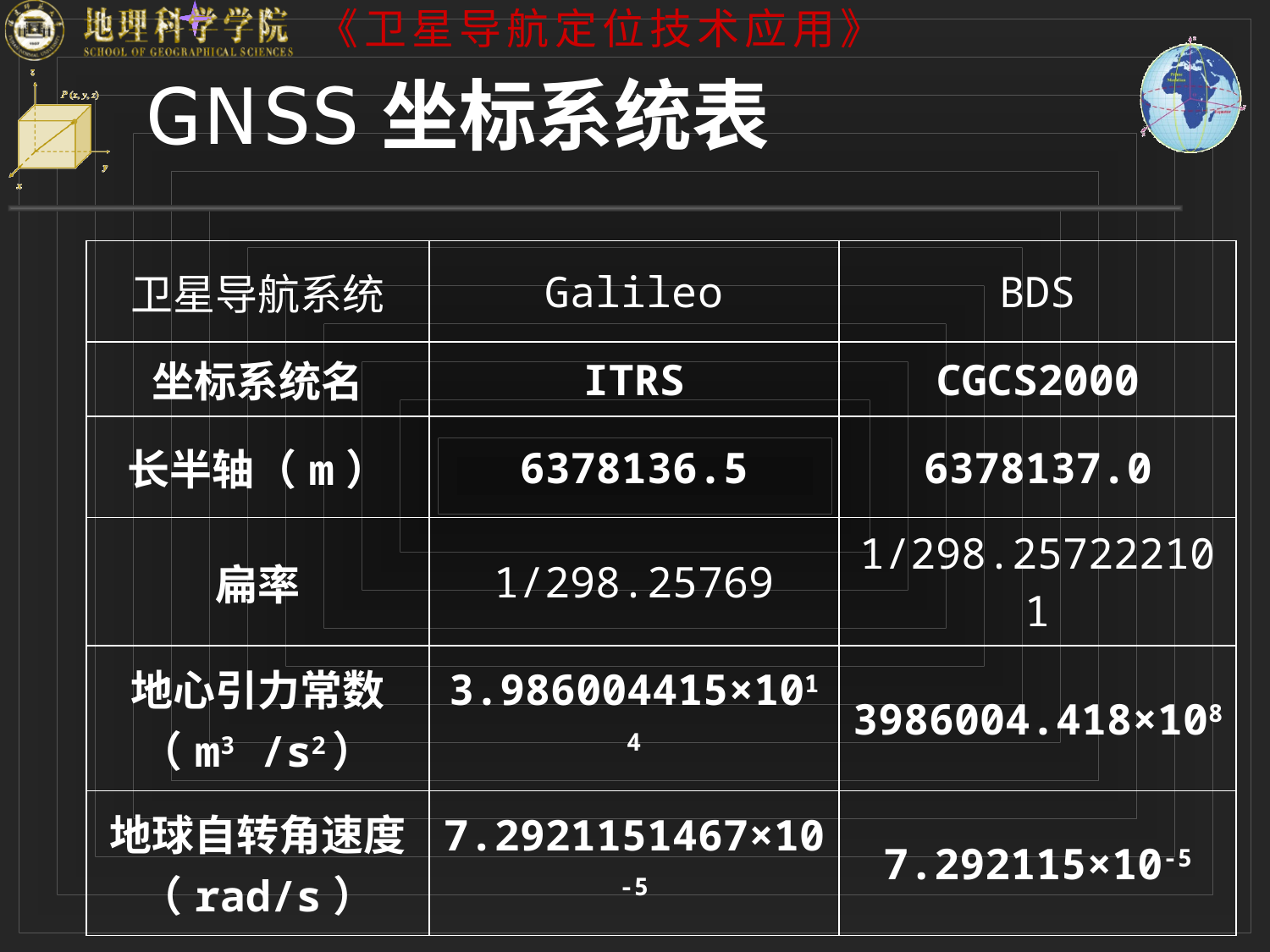

# GNSS坐标系统表
| 卫星导航系统 | Galileo | BDS |
| --- | --- | --- |
| 坐标系统名 | ITRS | CGCS2000 |
| 长半轴（m） | 6378136.5 | 6378137.0 |
| 扁率 | 1/298.25769 | 1/298.257222101 |
| 地心引力常数 （m3 /s2） | 3.986004415×1014 | 3986004.418×108 |
| 地球自转角速度（rad/s） | 7.2921151467×10-5 | 7.292115×10-5 |